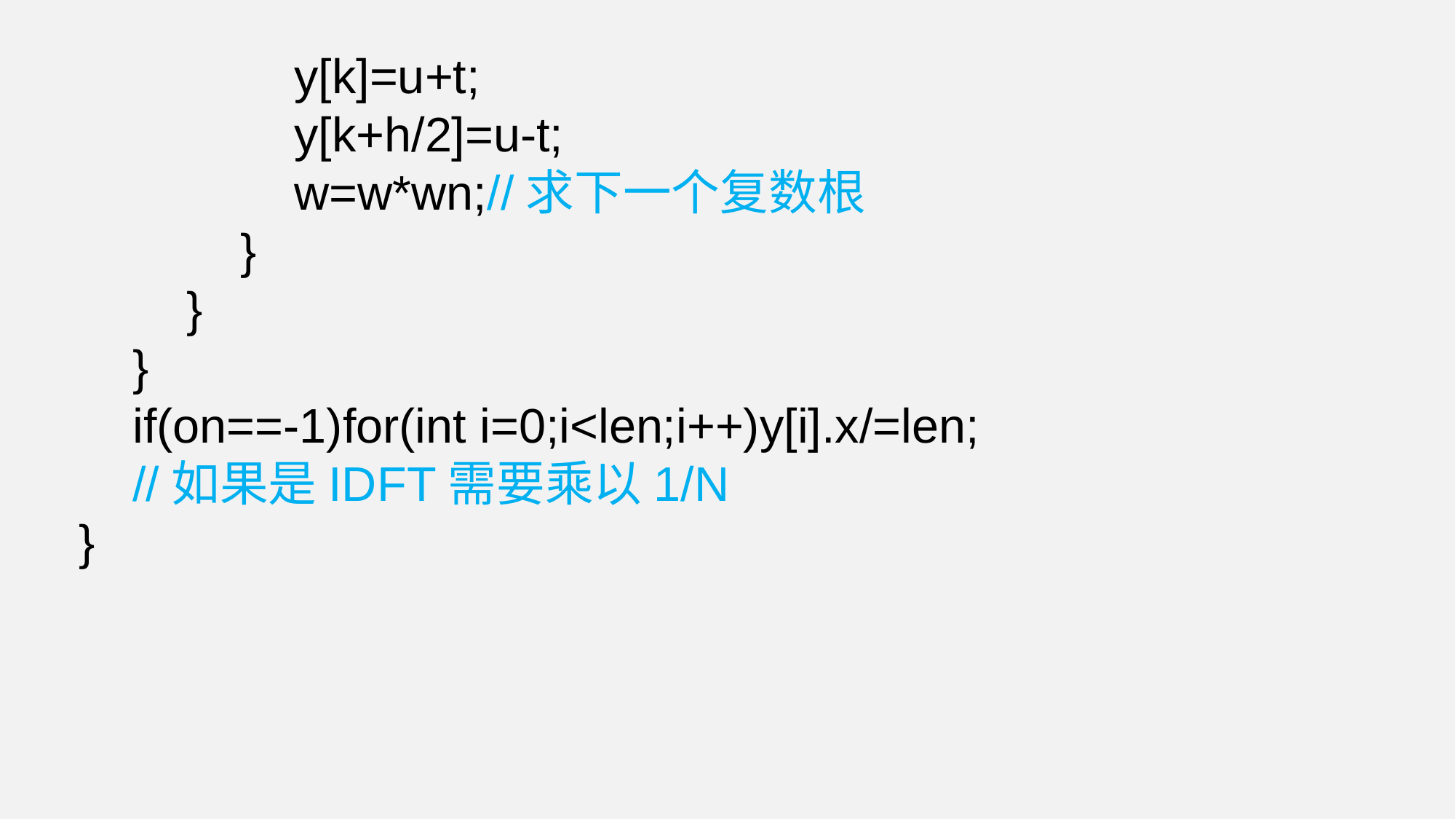

y[k]=u+t;
                y[k+h/2]=u-t;
                w=w*wn;//求下一个复数根
            }
        }
    }
    if(on==-1)for(int i=0;i<len;i++)y[i].x/=len;
    //如果是IDFT需要乘以1/N
}